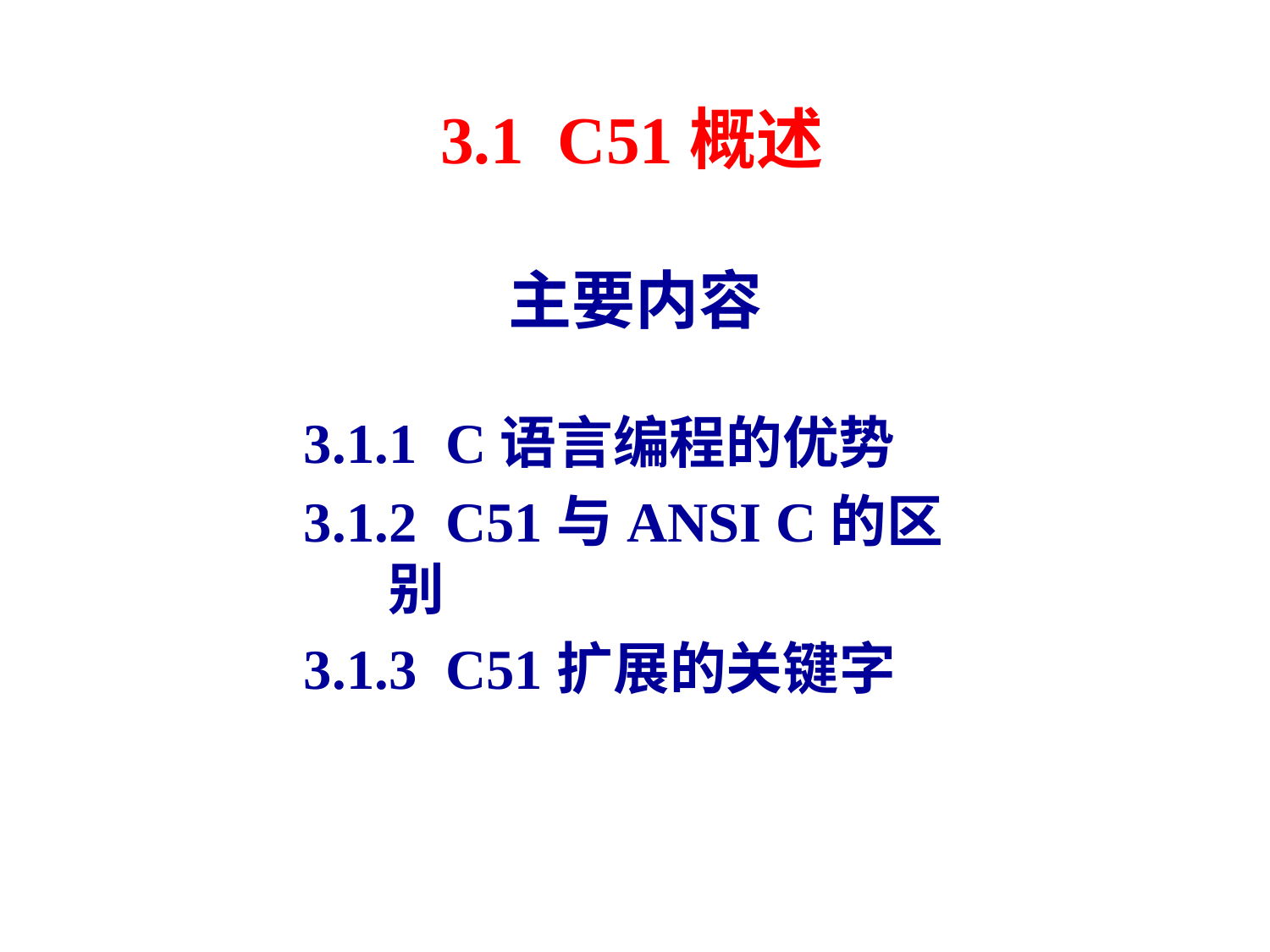

# 3.1  C51概述
主要内容

3.1.1  C语言编程的优势
3.1.2  C51与ANSI C的区别
3.1.3  C51扩展的关键字